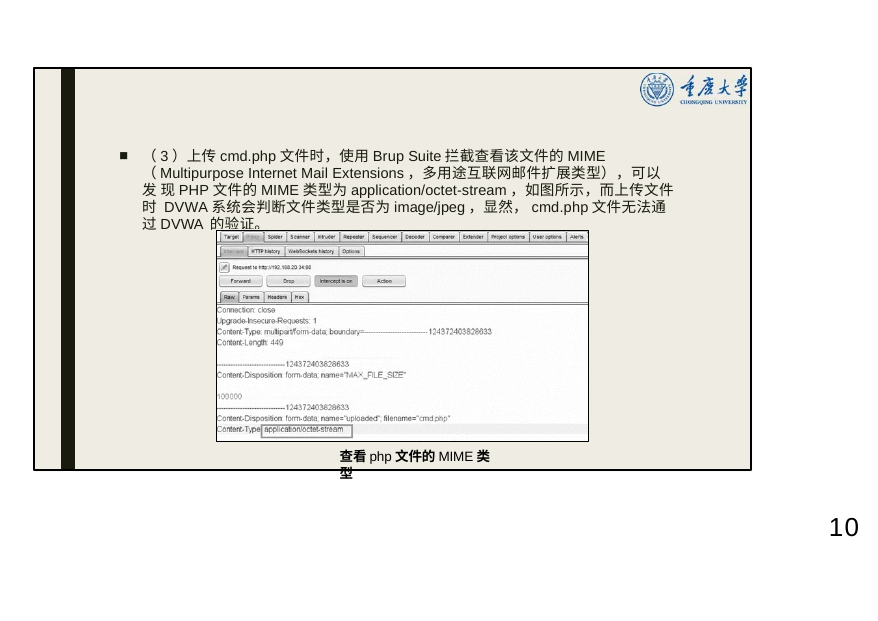

（3）上传cmd.php文件时，使用Brup Suite拦截查看该文件的MIME
（Multipurpose Internet Mail Extensions，多用途互联网邮件扩展类型），可以发 现PHP文件的MIME类型为application/octet-stream，如图所示，而上传文件时 DVWA系统会判断文件类型是否为image/jpeg，显然，cmd.php文件无法通过DVWA 的验证。

查看php文件的MIME类型
10